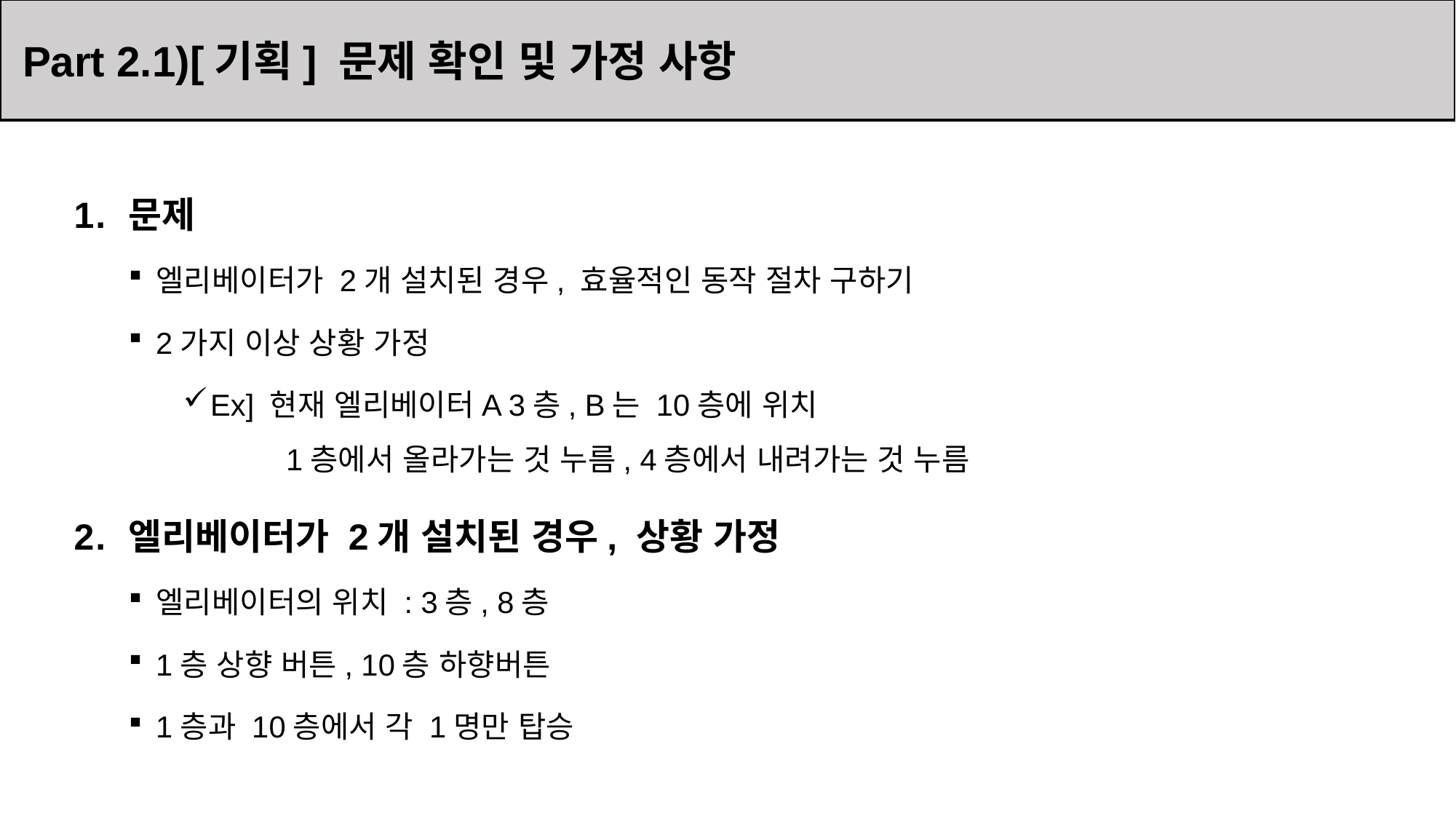

Part 2.1)[기획] 문제 확인 및 가정 사항
문제
엘리베이터가 2개 설치된 경우, 효율적인 동작 절차 구하기
2가지 이상 상황 가정
Ex] 현재 엘리베이터A 3층, B는 10층에 위치
        1층에서 올라가는 것 누름, 4층에서 내려가는 것 누름
엘리베이터가 2개 설치된 경우, 상황 가정
엘리베이터의 위치 : 3층, 8층
1층 상향 버튼, 10층 하향버튼
1층과 10층에서 각 1명만 탑승